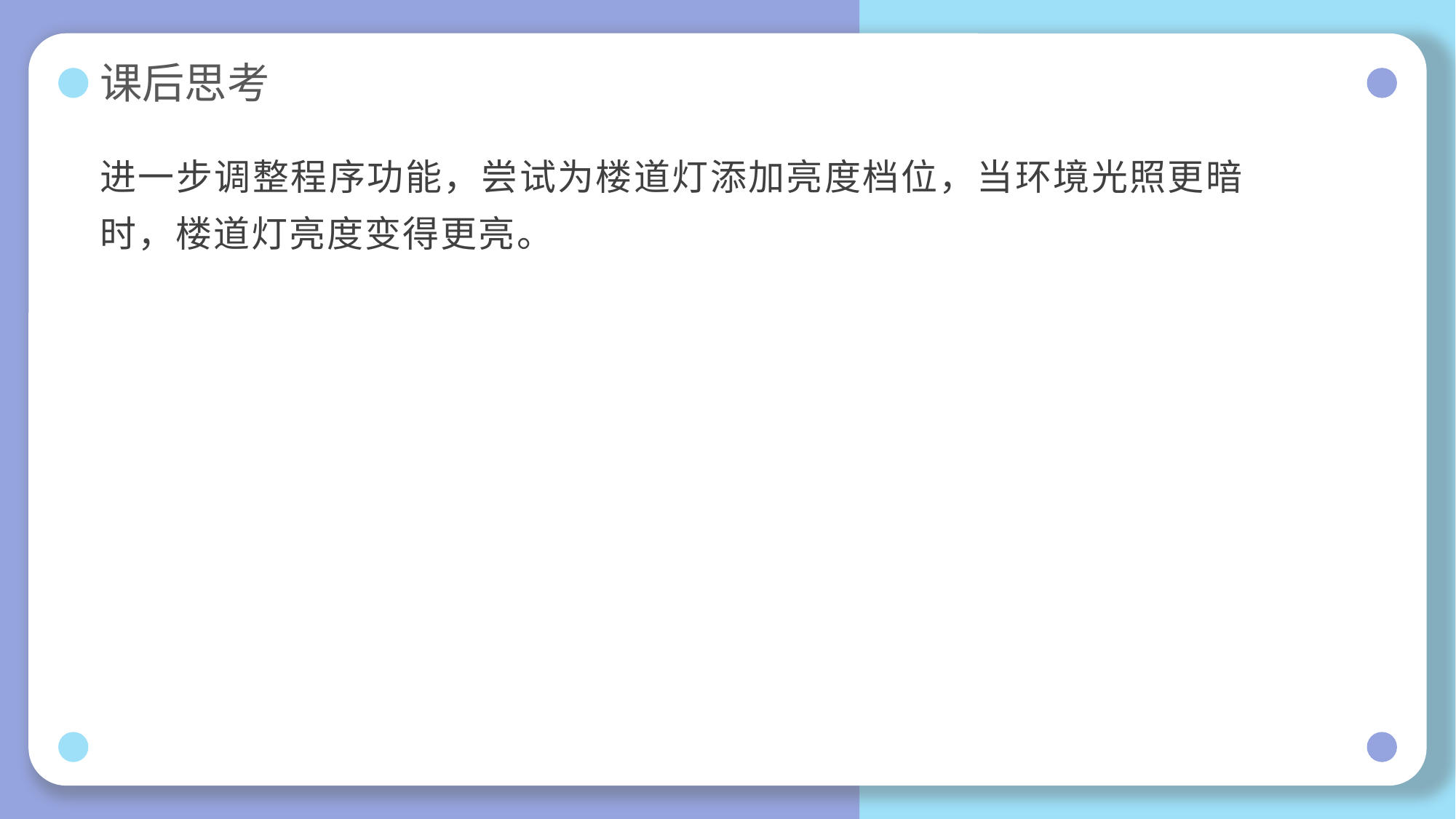

# 课后思考
进一步调整程序功能，尝试为楼道灯添加亮度档位，当环境光照更暗时，楼道灯亮度变得更亮。